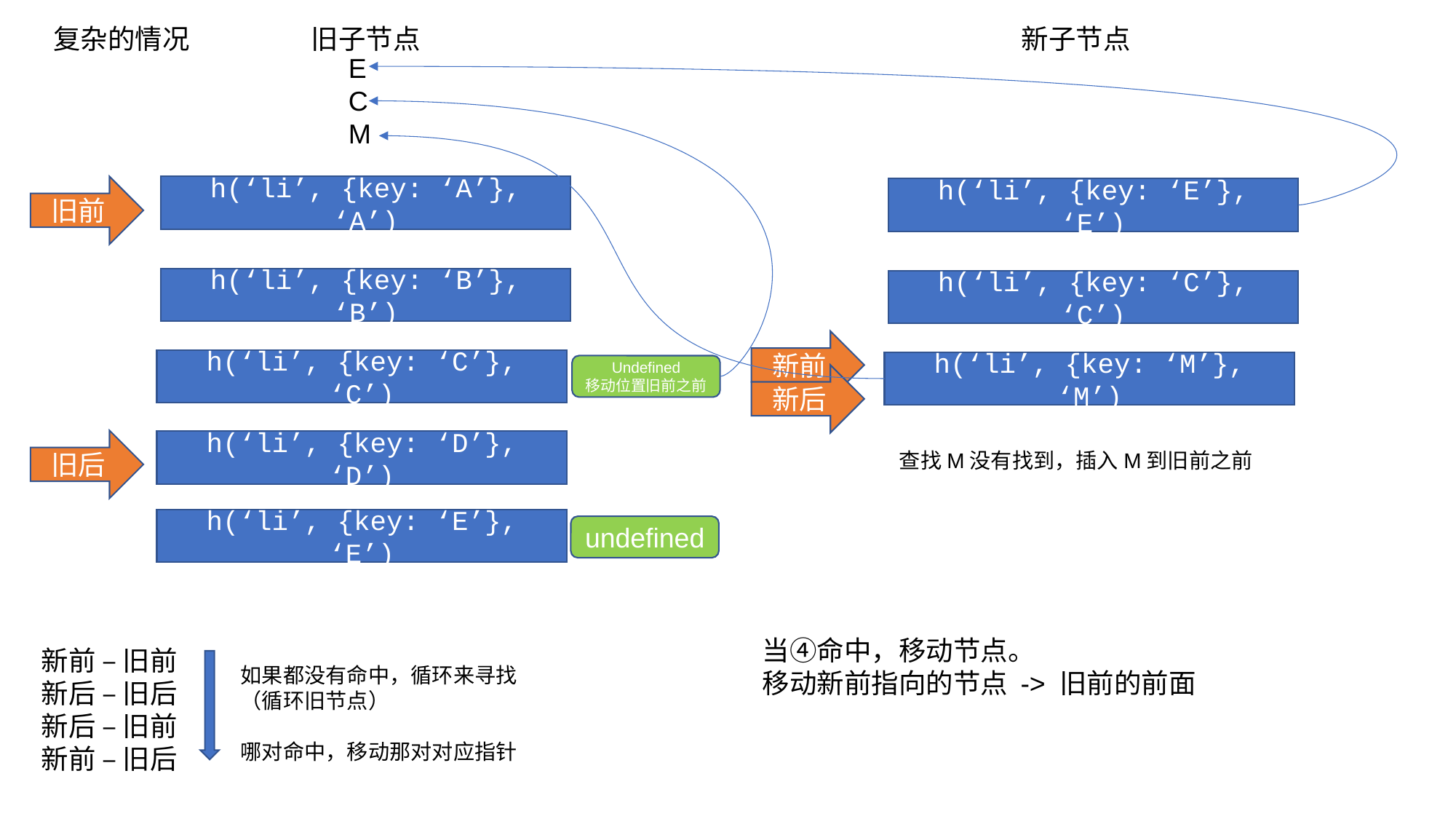

复杂的情况
旧子节点
新子节点
E
C
M
旧前
h(‘li’, {key: ‘A’}, ‘A’)
h(‘li’, {key: ‘E’}, ‘E’)
h(‘li’, {key: ‘B’}, ‘B’)
h(‘li’, {key: ‘C’}, ‘C’)
新前
h(‘li’, {key: ‘C’}, ‘C’)
h(‘li’, {key: ‘M’}, ‘M’)
Undefined
移动位置旧前之前
新后
旧后
h(‘li’, {key: ‘D’}, ‘D’)
查找M没有找到，插入M到旧前之前
h(‘li’, {key: ‘E’}, ‘E’)
undefined
当④命中，移动节点。
移动新前指向的节点 -> 旧前的前面
新前 – 旧前
新后 – 旧后
新后 – 旧前
新前 – 旧后

如果都没有命中，循环来寻找
（循环旧节点）

哪对命中，移动那对对应指针